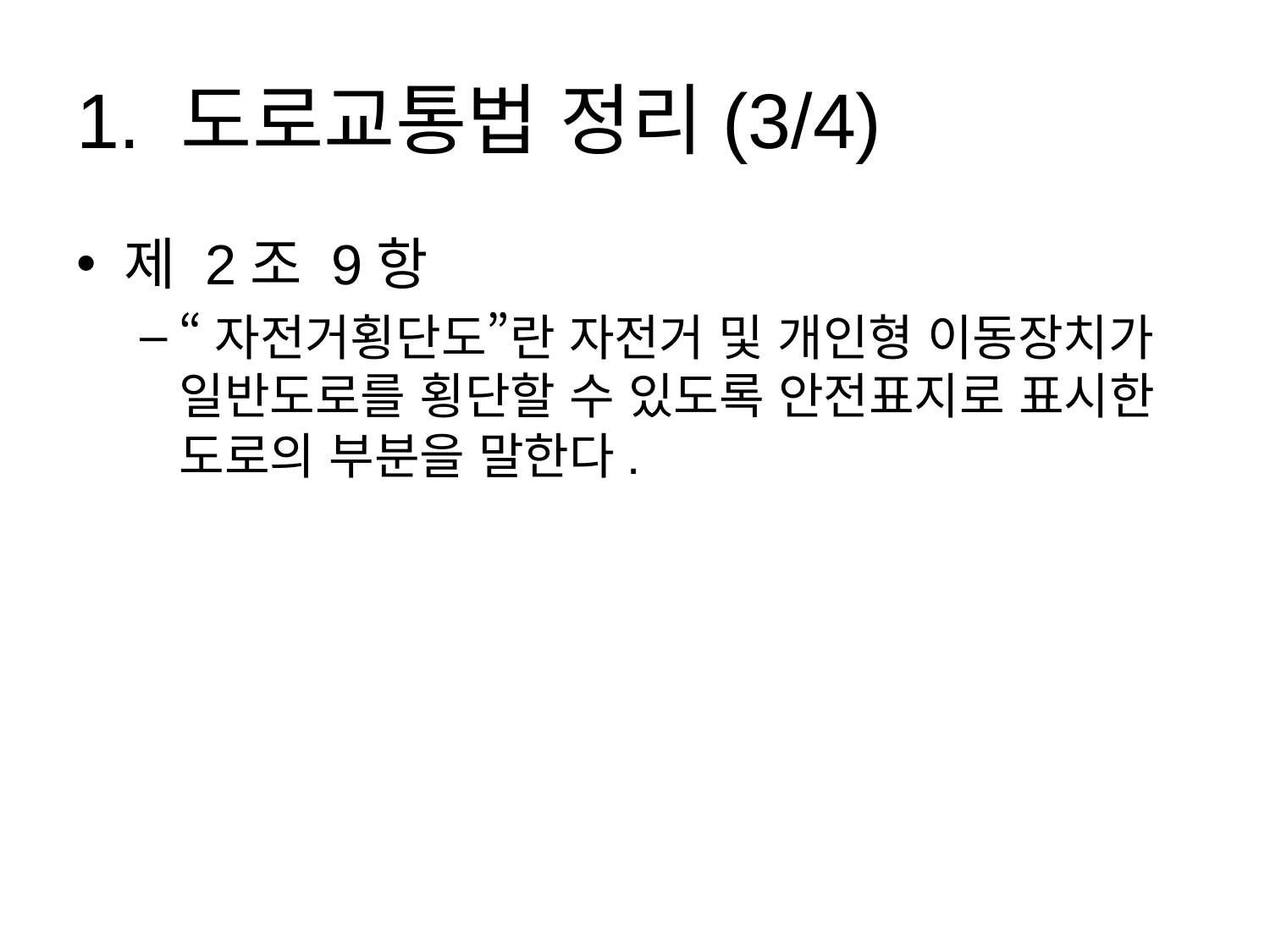

# 1. 도로교통법 정리(3/4)
제 2조 9항
“자전거횡단도”란 자전거 및 개인형 이동장치가 일반도로를 횡단할 수 있도록 안전표지로 표시한 도로의 부분을 말한다.